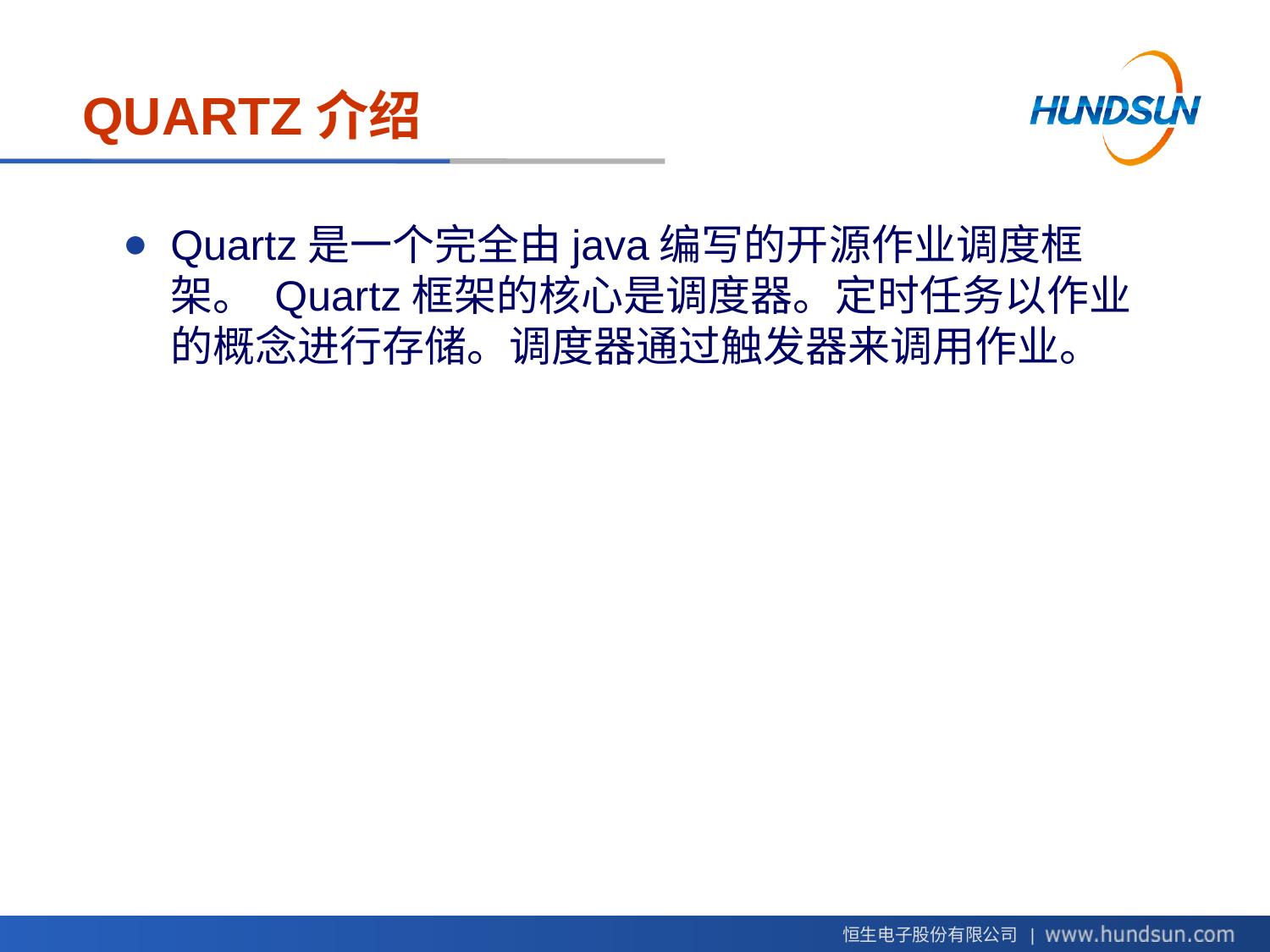

# QUARTZ介绍
Quartz是一个完全由java编写的开源作业调度框架。 Quartz框架的核心是调度器。定时任务以作业的概念进行存储。调度器通过触发器来调用作业。